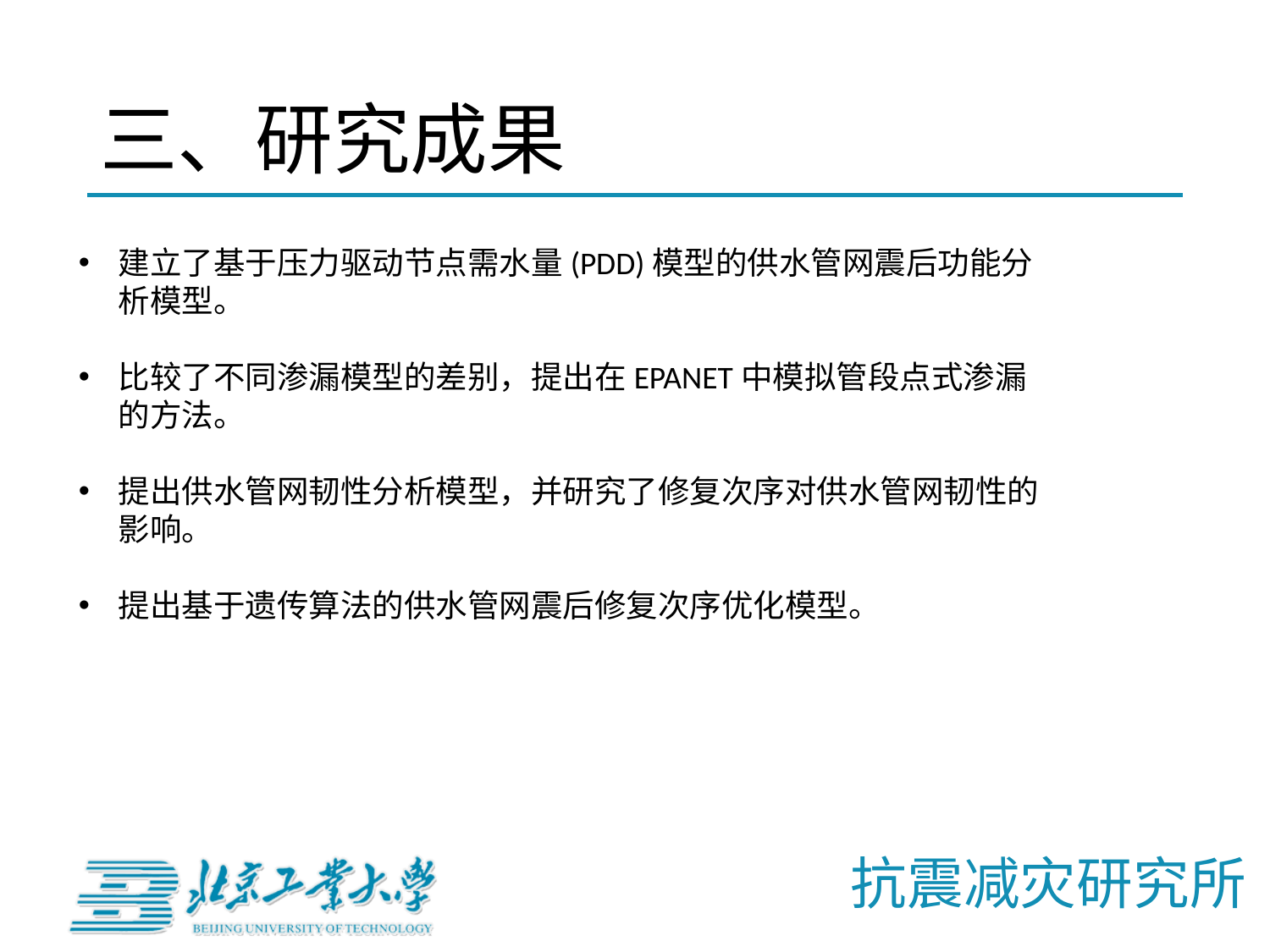

# 三、研究成果
建立了基于压力驱动节点需水量(PDD)模型的供水管网震后功能分析模型。

比较了不同渗漏模型的差别，提出在EPANET中模拟管段点式渗漏的方法。

提出供水管网韧性分析模型，并研究了修复次序对供水管网韧性的影响。

提出基于遗传算法的供水管网震后修复次序优化模型。